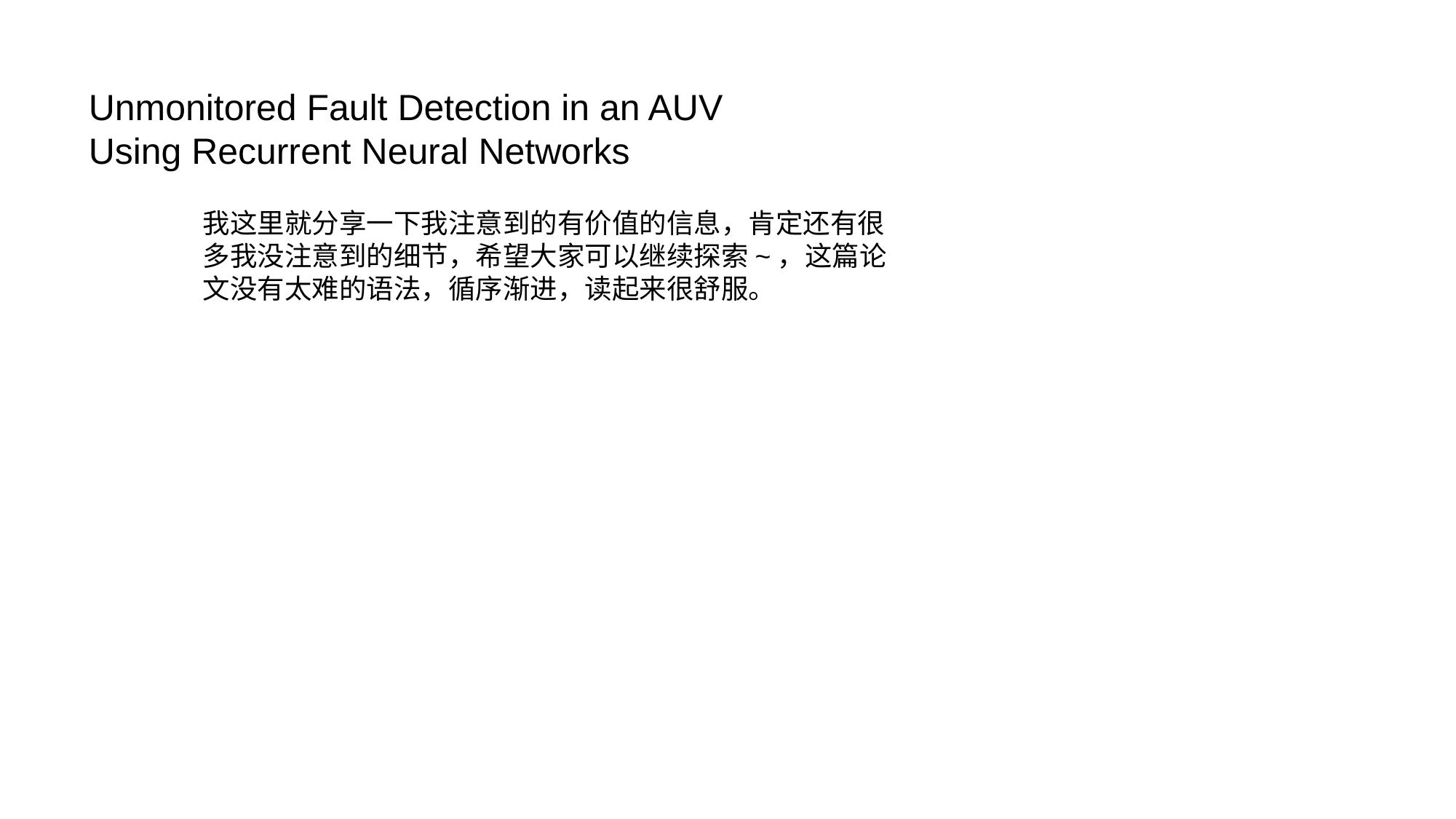

Unmonitored Fault Detection in an AUV
Using Recurrent Neural Networks
我这里就分享一下我注意到的有价值的信息，肯定还有很多我没注意到的细节，希望大家可以继续探索~，这篇论文没有太难的语法，循序渐进，读起来很舒服。